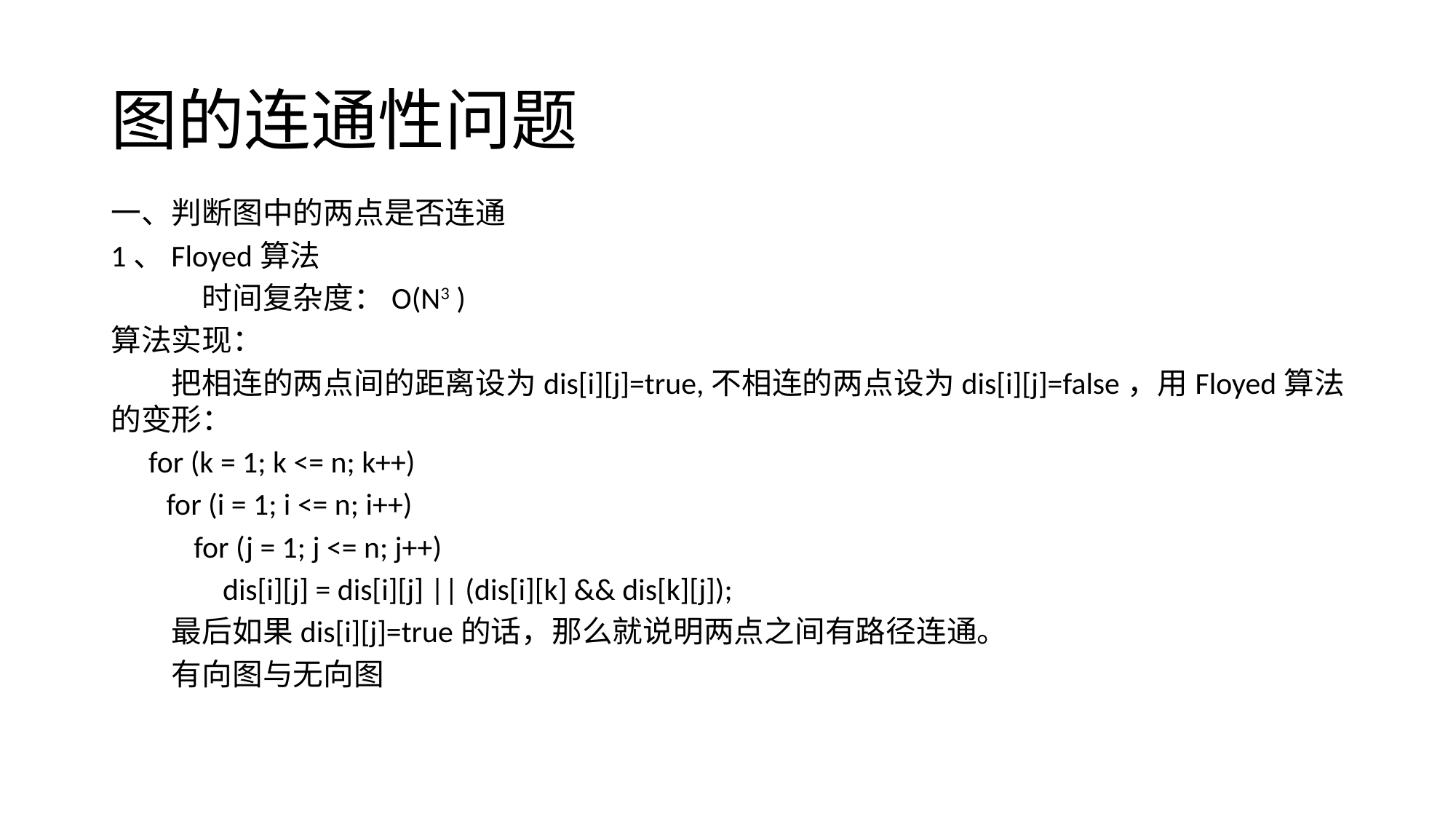

# 图的连通性问题
一、判断图中的两点是否连通
1、Floyed算法
　　　时间复杂度：O(N3 )
算法实现：
　　把相连的两点间的距离设为dis[i][j]=true,不相连的两点设为dis[i][j]=false，用Floyed算法的变形：
　for (k = 1; k <= n; k++)
        for (i = 1; i <= n; i++)
            for (j = 1; j <= n; j++)
　           dis[i][j] = dis[i][j] || (dis[i][k] && dis[k][j]);
　　最后如果dis[i][j]=true的话，那么就说明两点之间有路径连通。
　　有向图与无向图都适用。